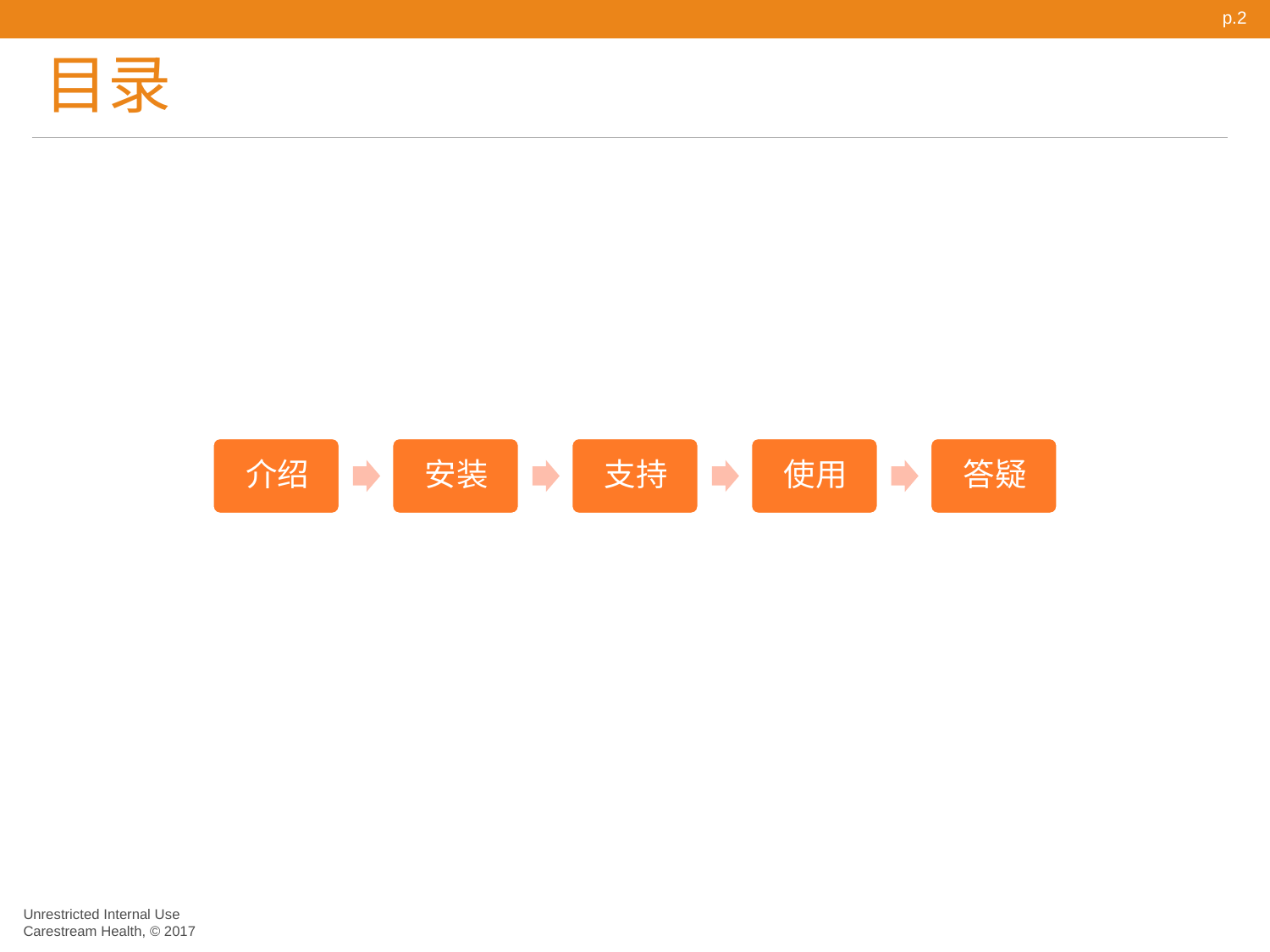

p.2
# 目录
介绍

安装

支持

使用

答疑
Unrestricted Internal Use
Carestream Health, © 2017